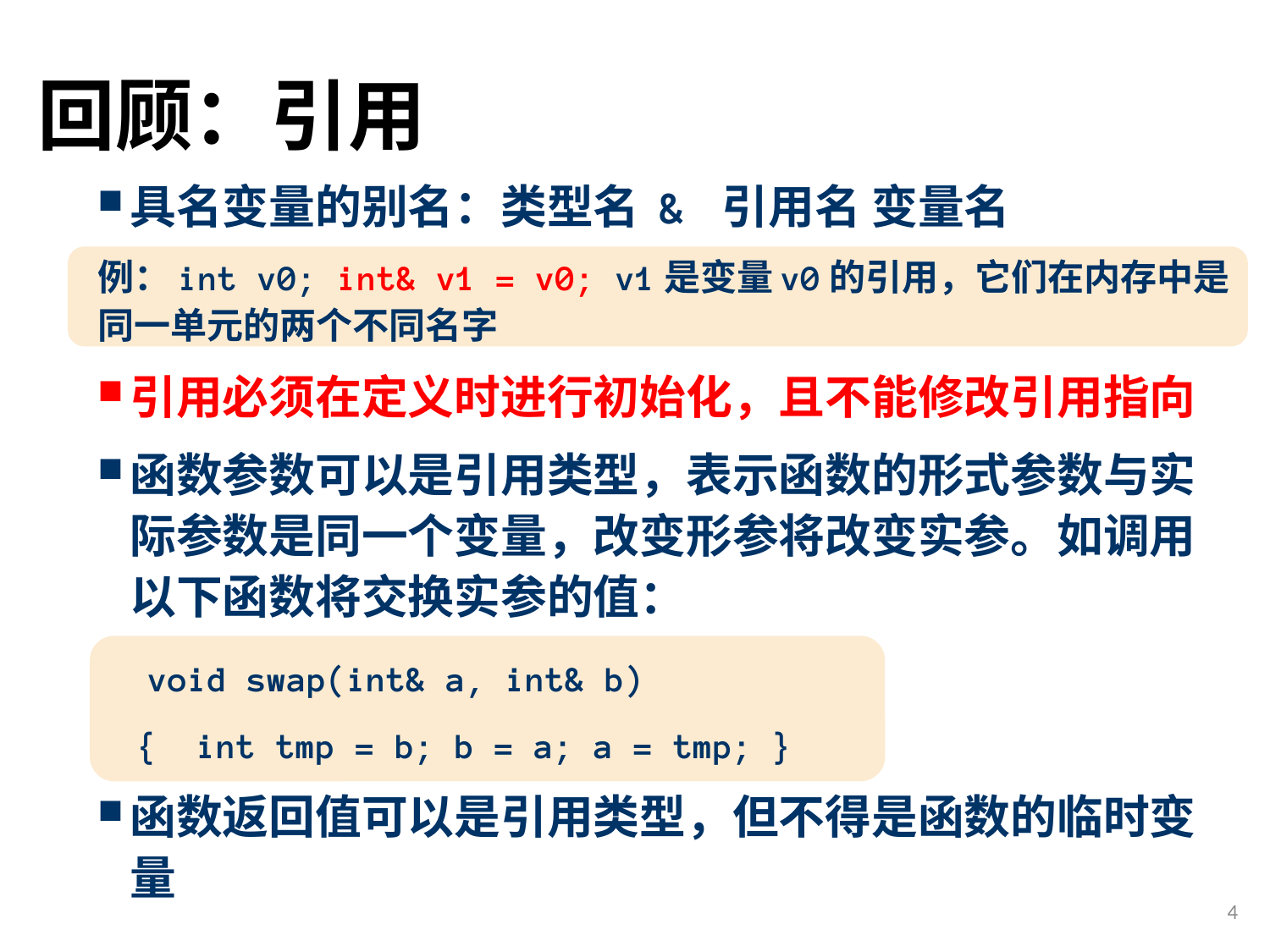

# 回顾：引用
具名变量的别名：类型名 & 引用名 变量名
例：int v0; int& v1 = v0; v1是变量v0的引用，它们在内存中是同一单元的两个不同名字
引用必须在定义时进行初始化，且不能修改引用指向
函数参数可以是引用类型，表示函数的形式参数与实际参数是同一个变量，改变形参将改变实参。如调用以下函数将交换实参的值：
  void swap(int& a, int& b)
  {  int tmp = b; b = a; a = tmp; }
函数返回值可以是引用类型，但不得是函数的临时变量

4